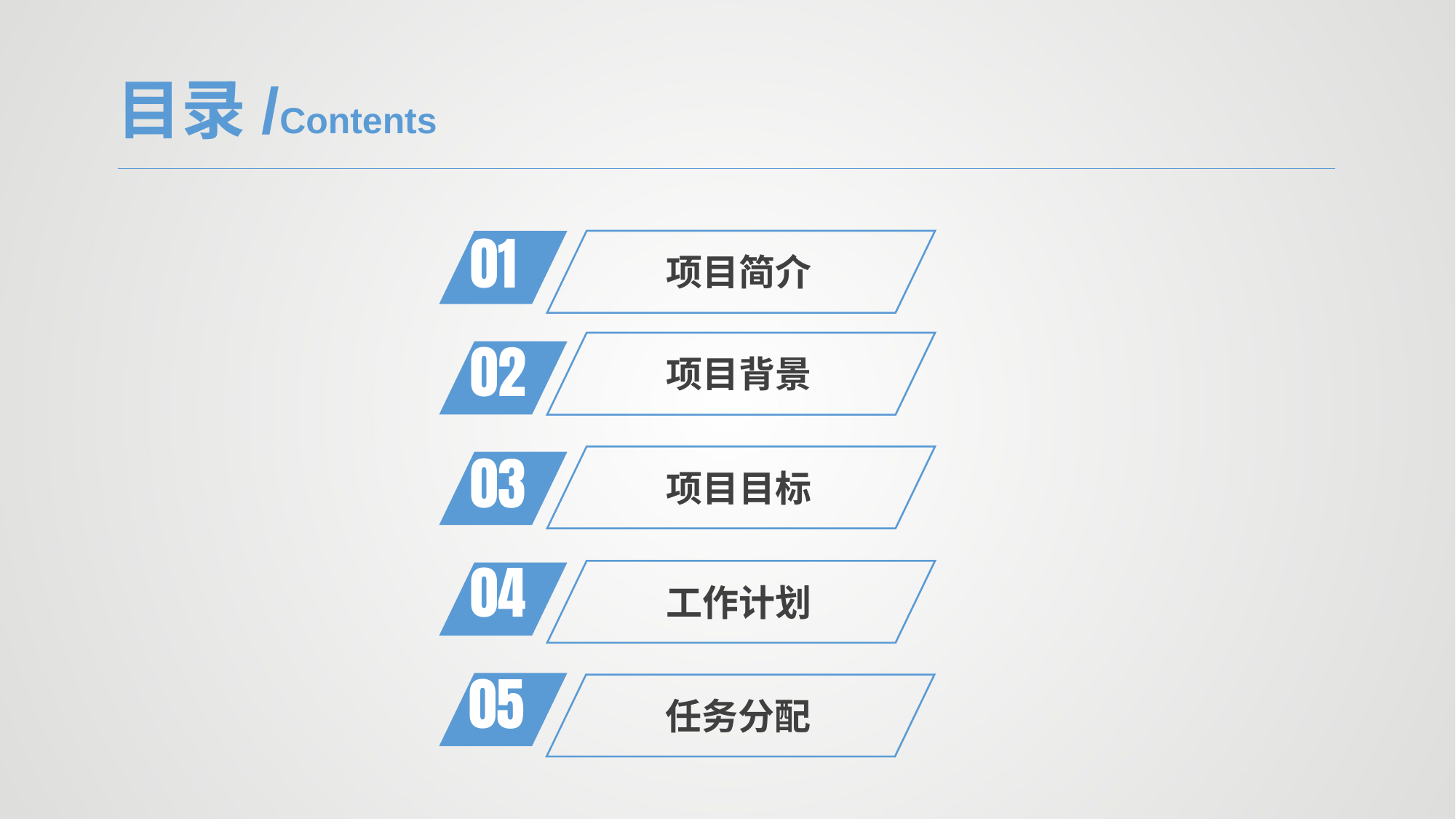

目录/Contents
01

项目简介

02

项目背景
03

项目目标
04

工作计划
05

任务分配